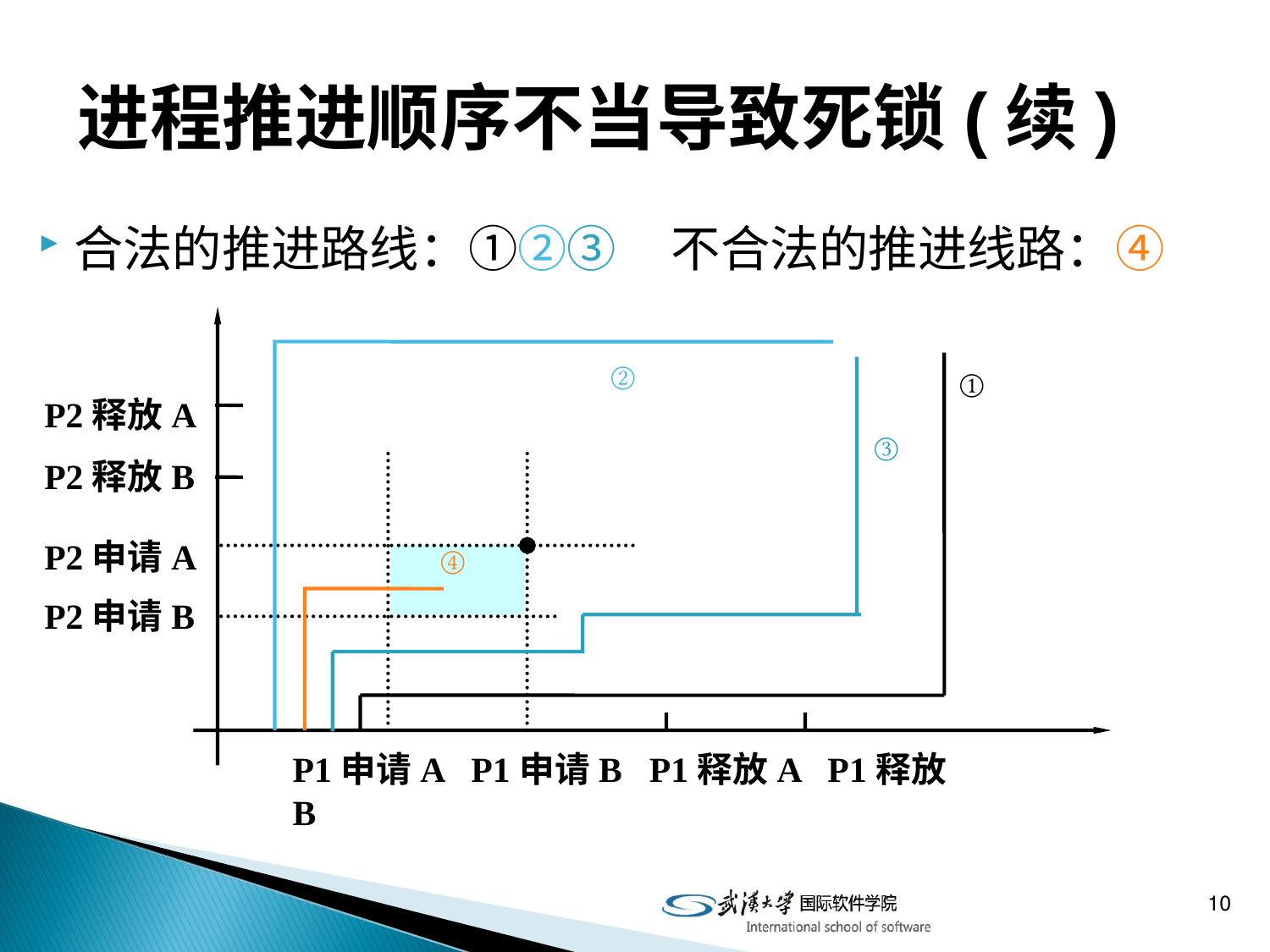

# 进程推进顺序不当导致死锁(续)
合法的推进路线：①②③     不合法的推进线路：④

②

①
P2释放A

P2释放B

P2申请A

P2申请B

③

④

P1申请A   P1申请B   P1释放A   P1释放B